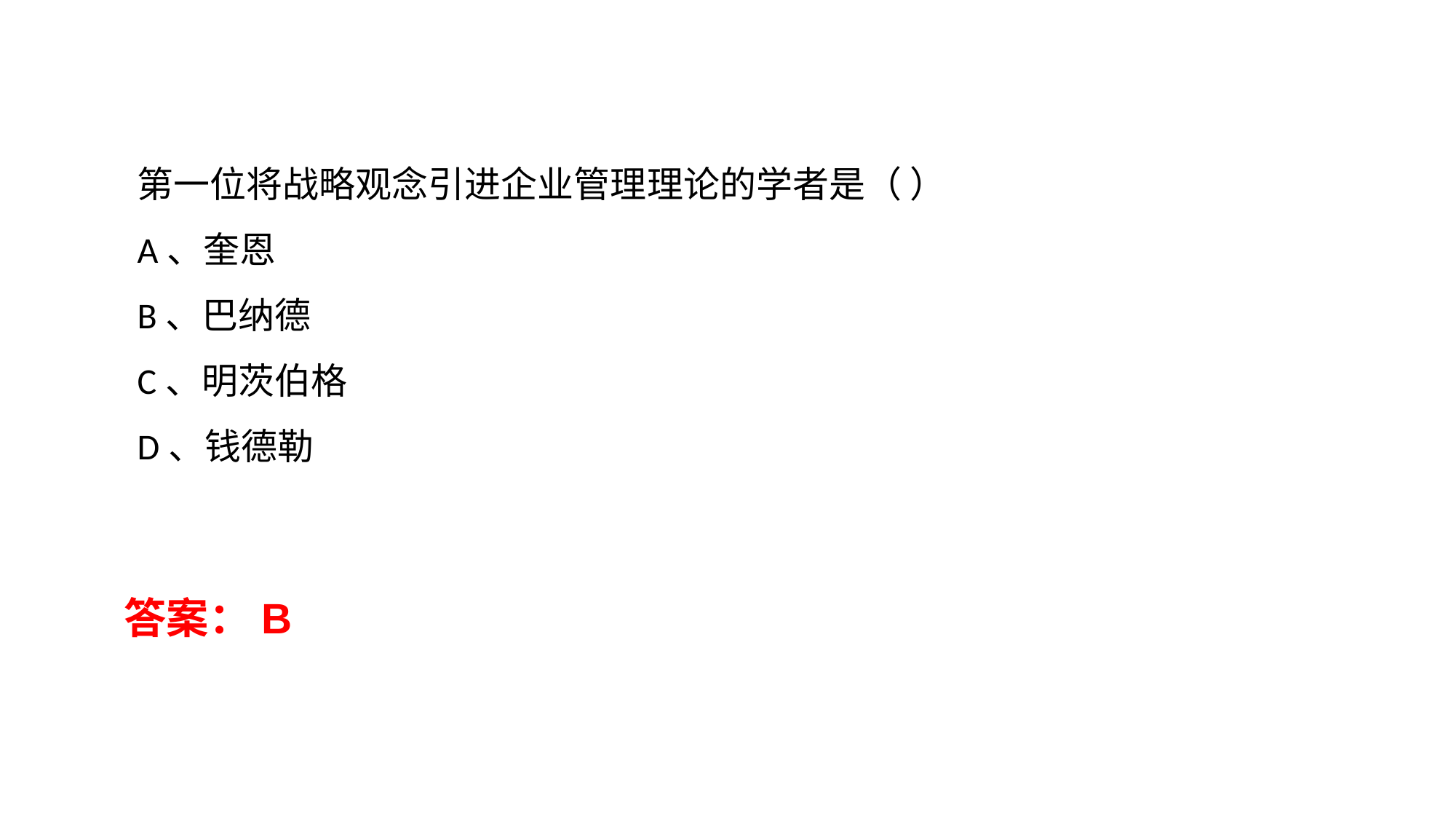

第一位将战略观念引进企业管理理论的学者是（ ）
A、奎恩
B、巴纳德
C、明茨伯格
D、钱德勒

答案：B